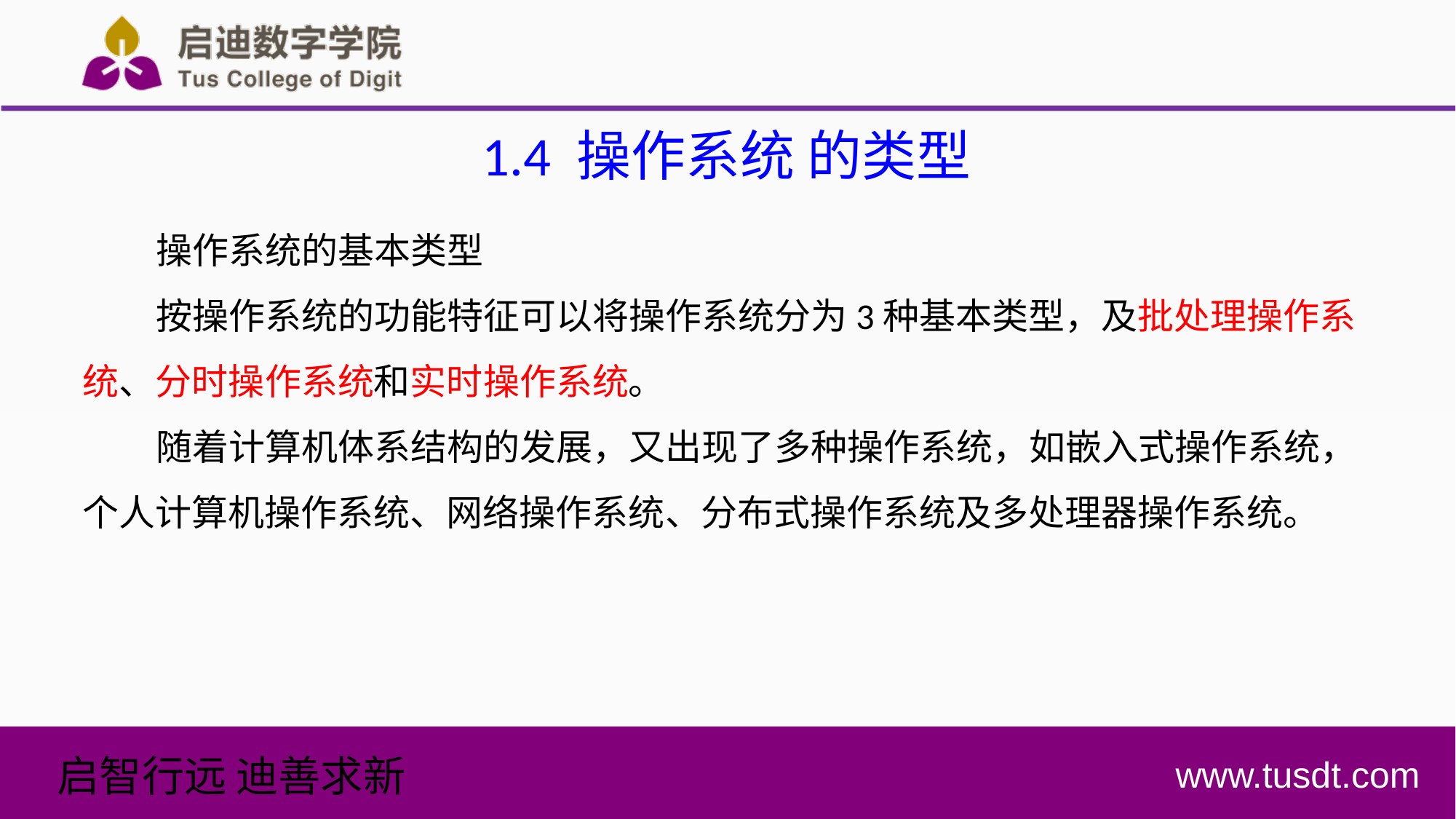

1.4 操作系统 的类型
操作系统的基本类型
按操作系统的功能特征可以将操作系统分为3种基本类型，及批处理操作系统、分时操作系统和实时操作系统。
随着计算机体系结构的发展，又出现了多种操作系统，如嵌入式操作系统，个人计算机操作系统、网络操作系统、分布式操作系统及多处理器操作系统。